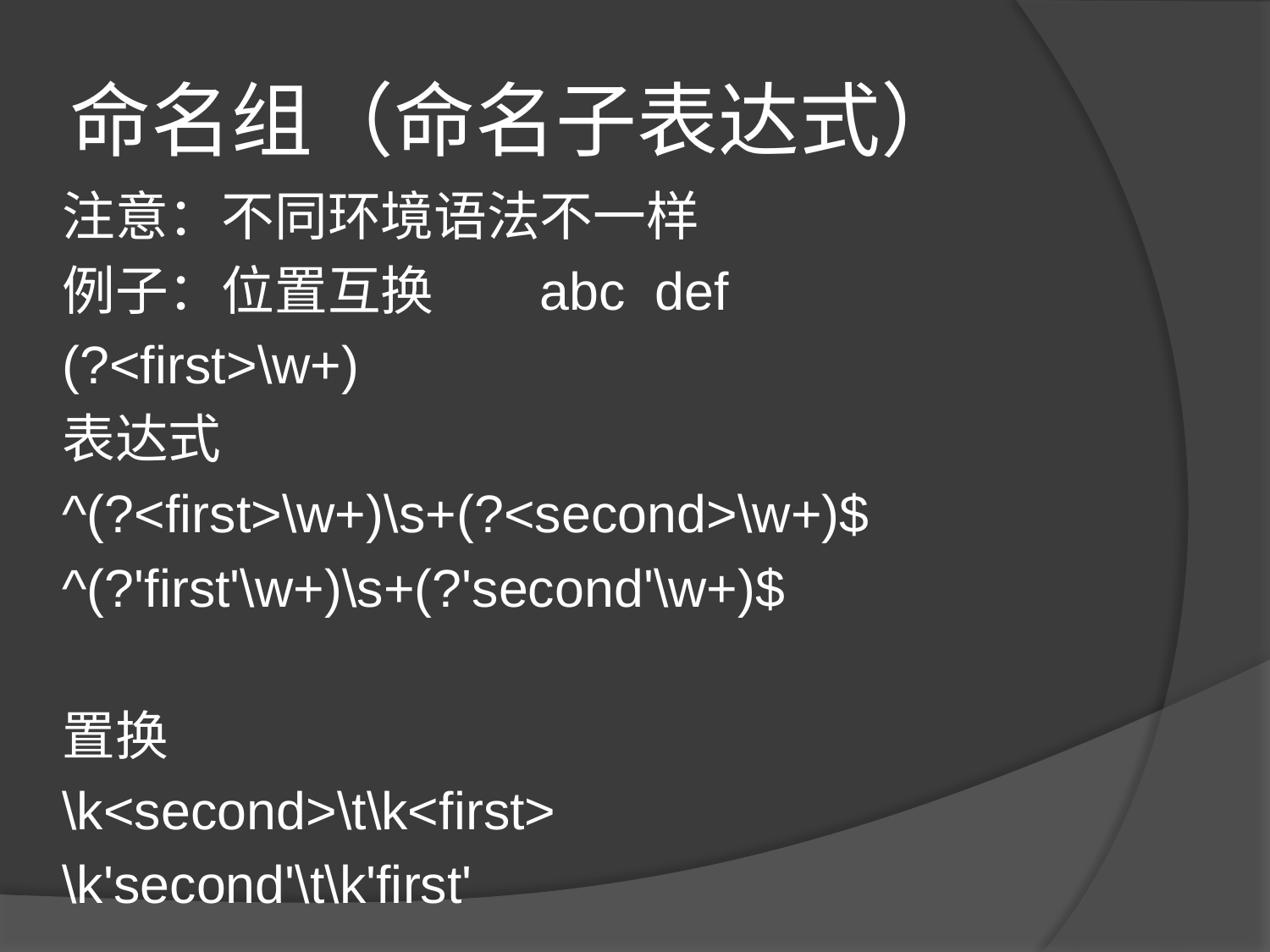

# 命名组（命名子表达式）
注意：不同环境语法不一样
例子：位置互换	abc  def
(?<first>\w+)
表达式
^(?<first>\w+)\s+(?<second>\w+)$
^(?'first'\w+)\s+(?'second'\w+)$

置换
\k<second>\t\k<first>
\k'second'\t\k'first'